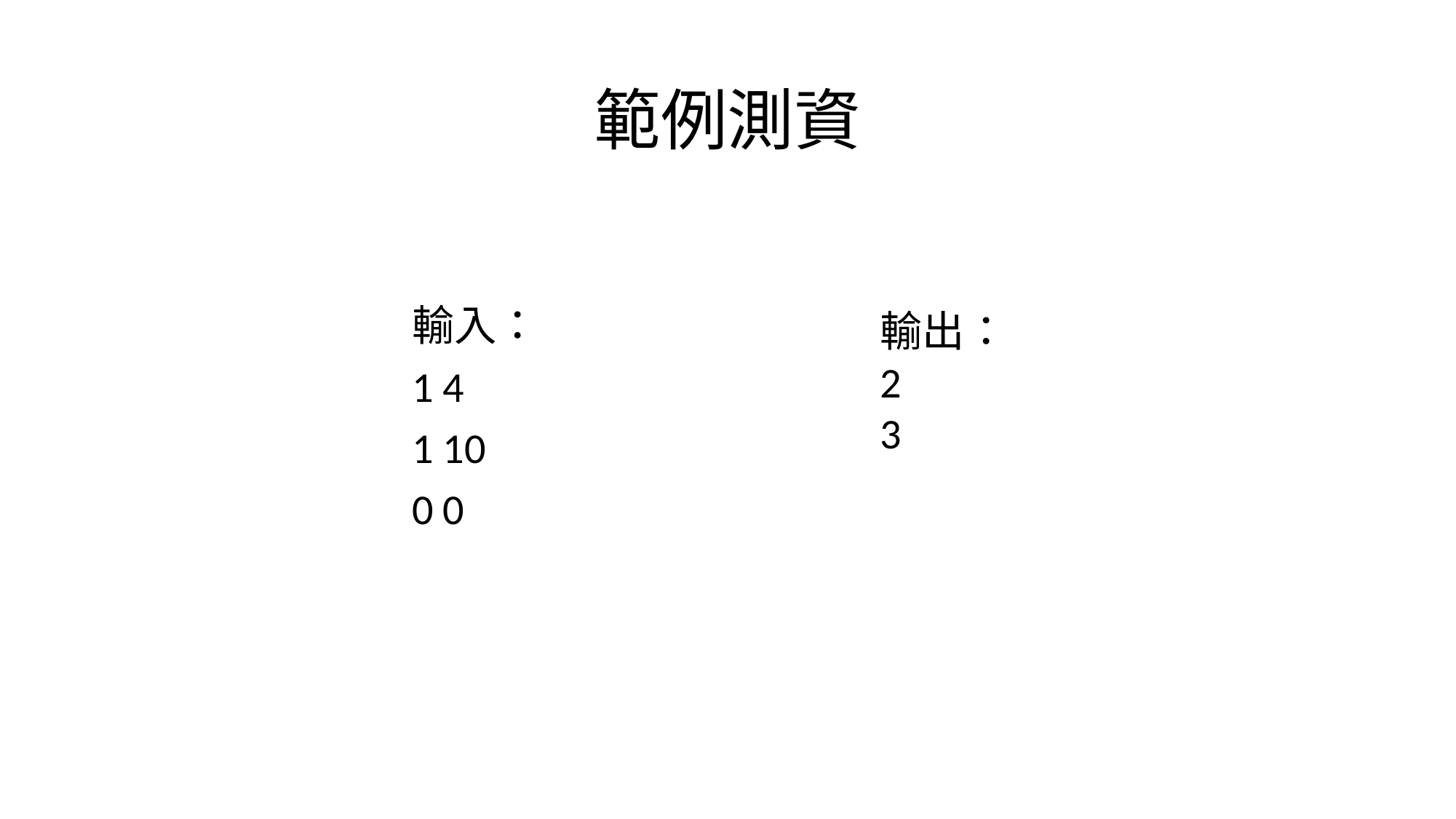

# 範例測資
輸入：
1 4
1 10
0 0
輸出：
2
3